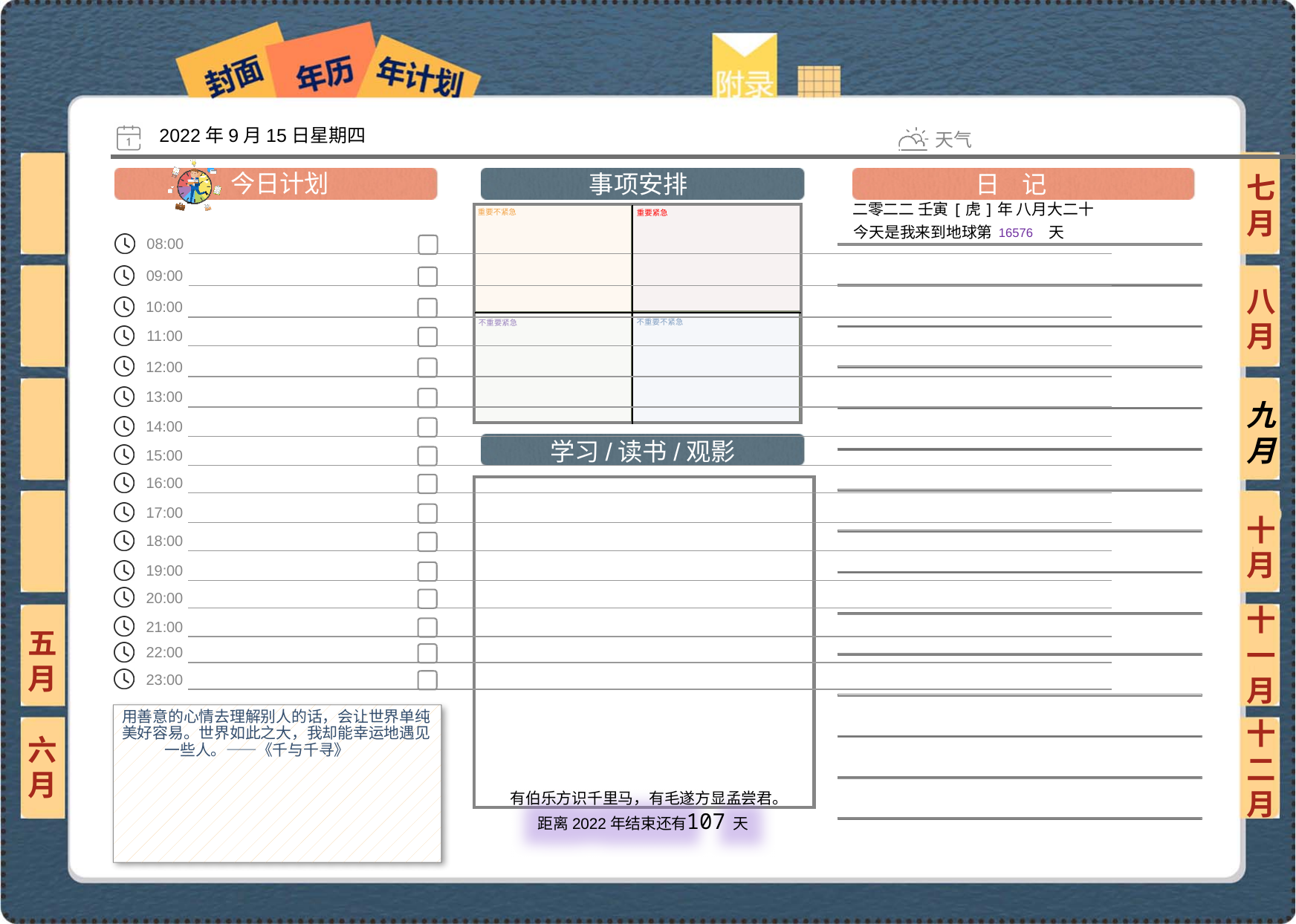

2022年9月15日星期四
七月
二零二二 壬寅[虎]年 八月大二十
16576
八月
九月
十月
十一月
五月
用善意的心情去理解别人的话，会让世界单纯美好容易。世界如此之大，我却能幸运地遇见一些人。——《千与千寻》

六月
十二月
107
 有伯乐方识千里马，有毛遂方显孟尝君。